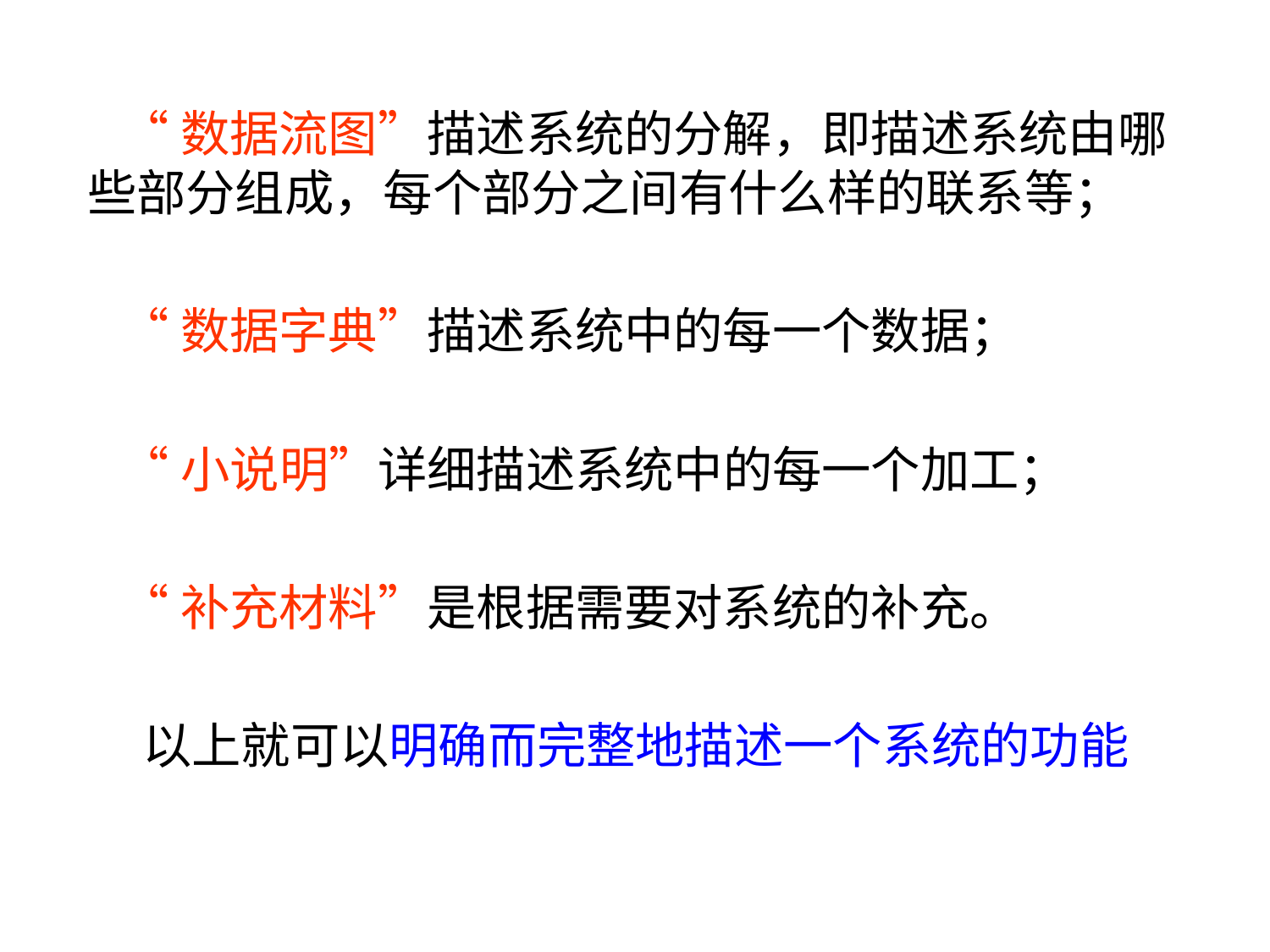

“数据流图”描述系统的分解，即描述系统由哪些部分组成，每个部分之间有什么样的联系等；

   “数据字典”描述系统中的每一个数据；

   “小说明”详细描述系统中的每一个加工；

   “补充材料”是根据需要对系统的补充。

    以上就可以明确而完整地描述一个系统的功能